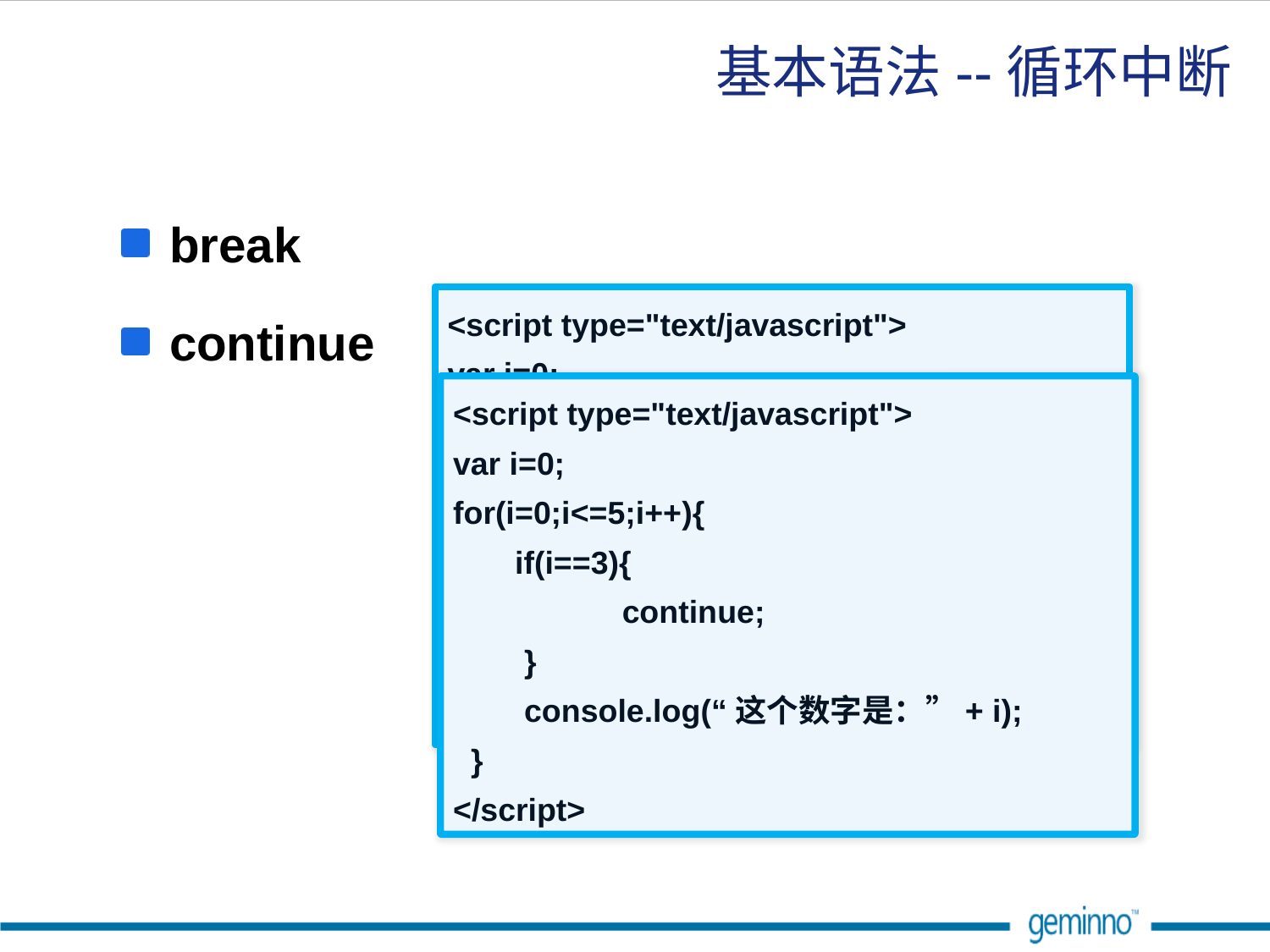

# 基本语法--循环中断
break
continue
<script type="text/javascript">
var i=0;
for(i=0;i<=5;i++){
	if(i==3){
                   break;
       }
       console.log("这个数字是：” + i);
  }
</script>
<script type="text/javascript">
var i=0;
for(i=0;i<=5;i++){
	if(i==3){
                   continue;
        }
        console.log(“这个数字是：”+ i);
  }
</script>